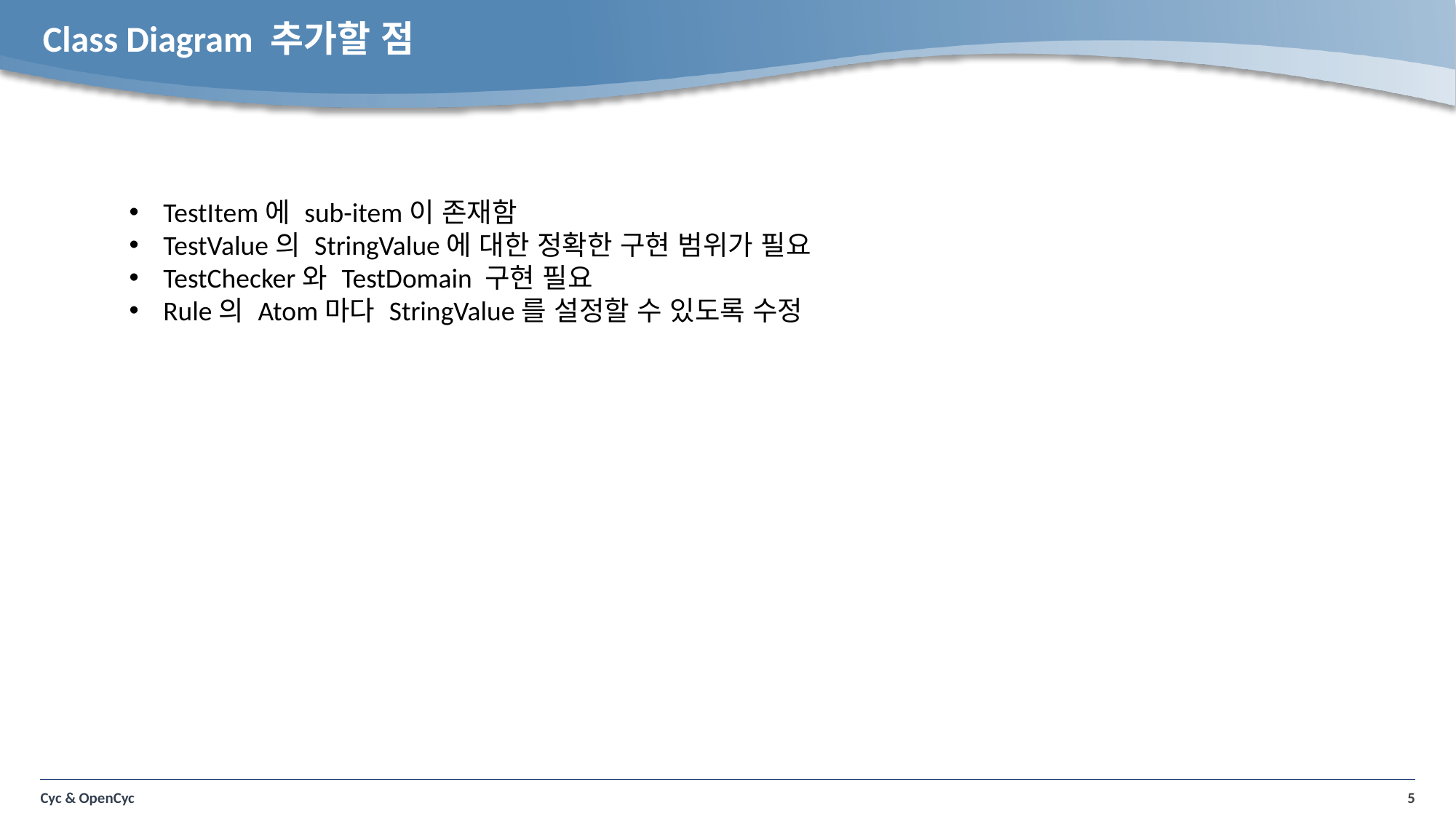

# Class Diagram 추가할 점
TestItem에 sub-item이 존재함
TestValue의 StringValue에 대한 정확한 구현 범위가 필요
TestChecker와 TestDomain 구현 필요
Rule의 Atom마다 StringValue를 설정할 수 있도록 수정